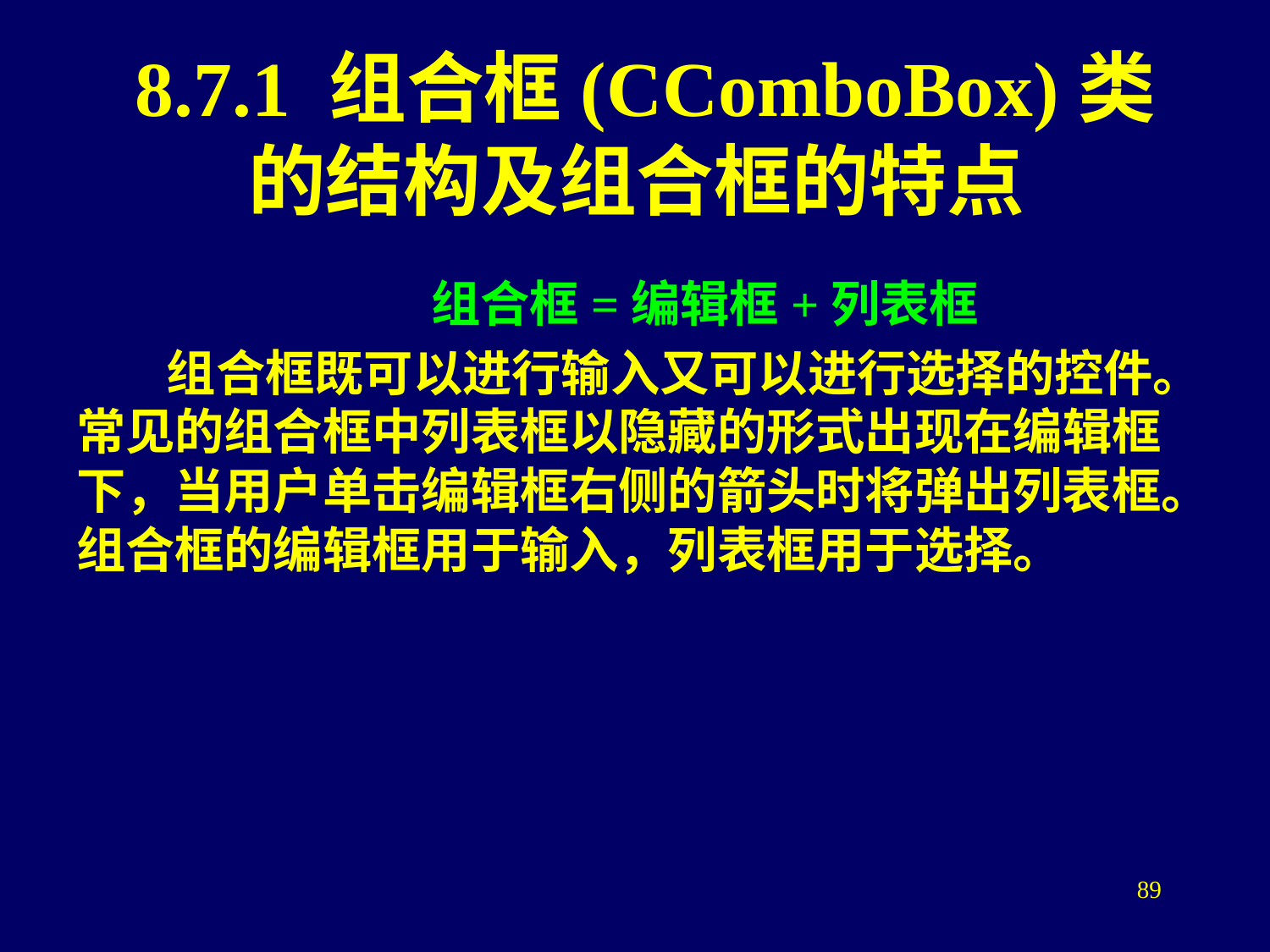

# 8.7.1 组合框(CComboBox)类的结构及组合框的特点
        组合框=编辑框+列表框
       组合框既可以进行输入又可以进行选择的控件。常见的组合框中列表框以隐藏的形式出现在编辑框下，当用户单击编辑框右侧的箭头时将弹出列表框。组合框的编辑框用于输入，列表框用于选择。

89